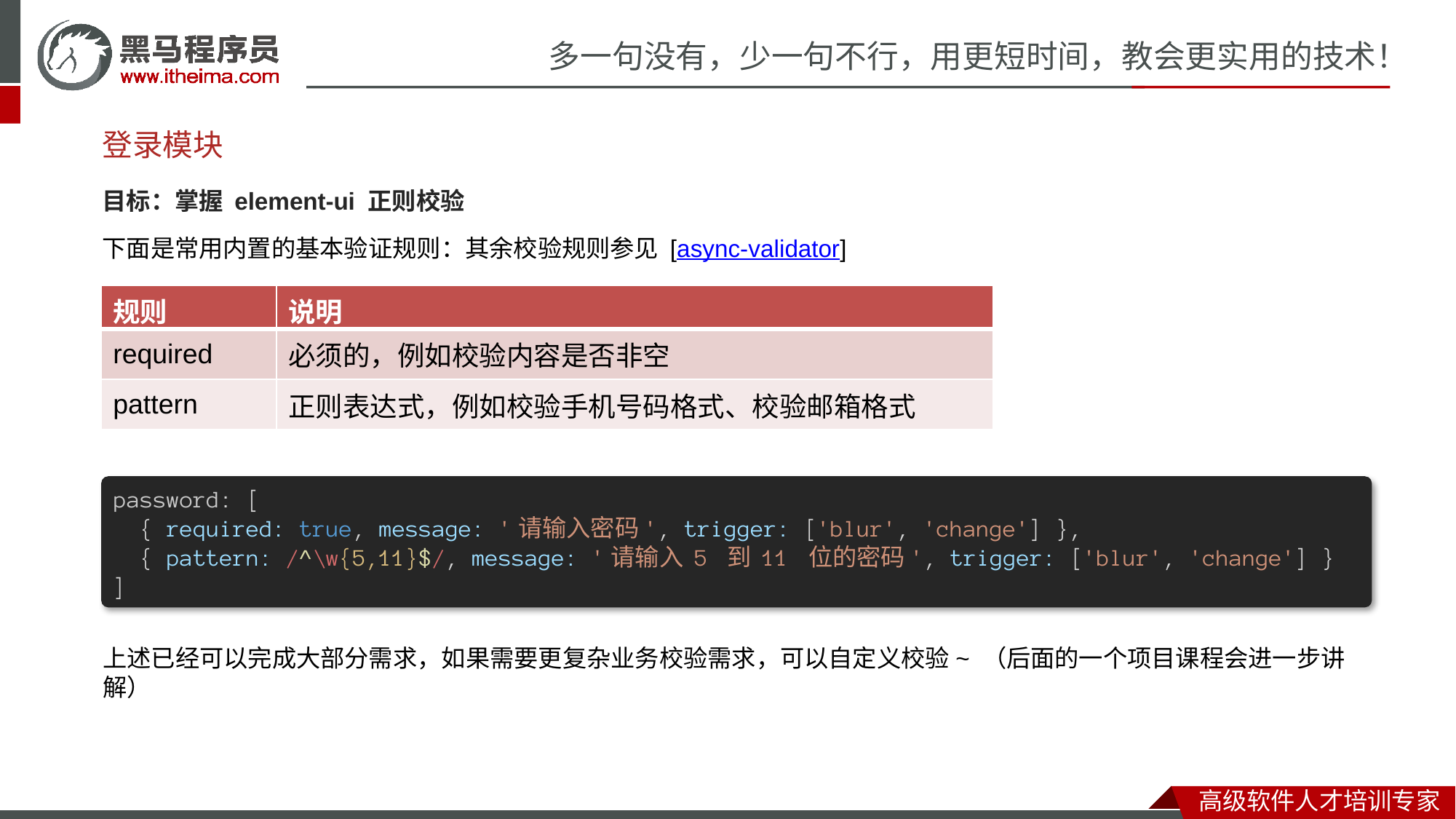

# 登录模块
目标：掌握 element-ui 正则校验
下面是常用内置的基本验证规则：其余校验规则参见 [async-validator]
| 规则 | 说明 |
| --- | --- |
| required | 必须的，例如校验内容是否非空 |
| pattern | 正则表达式，例如校验手机号码格式、校验邮箱格式 |
password: [
  { required: true, message: '请输入密码', trigger: ['blur', 'change'] },
  { pattern: /^\w{5,11}$/, message: '请输入 5 到 11 位的密码', trigger: ['blur', 'change'] }
]
上述已经可以完成大部分需求，如果需要更复杂业务校验需求，可以自定义校验~ （后面的一个项目课程会进一步讲解）